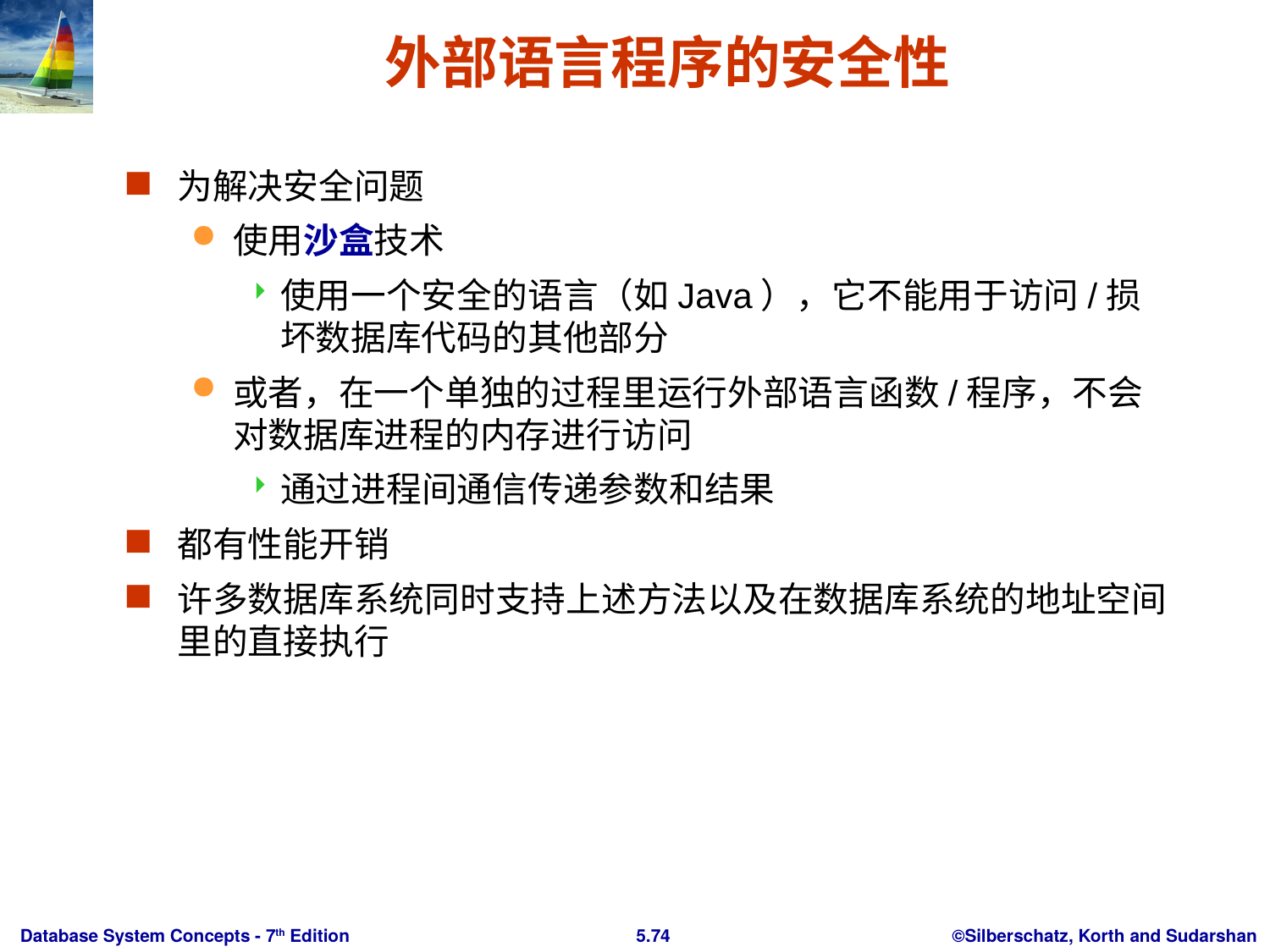

# 外部语言程序的安全性
为解决安全问题
使用沙盒技术
使用一个安全的语言（如Java），它不能用于访问/损坏数据库代码的其他部分
或者，在一个单独的过程里运行外部语言函数/程序，不会对数据库进程的内存进行访问
通过进程间通信传递参数和结果
都有性能开销
许多数据库系统同时支持上述方法以及在数据库系统的地址空间里的直接执行